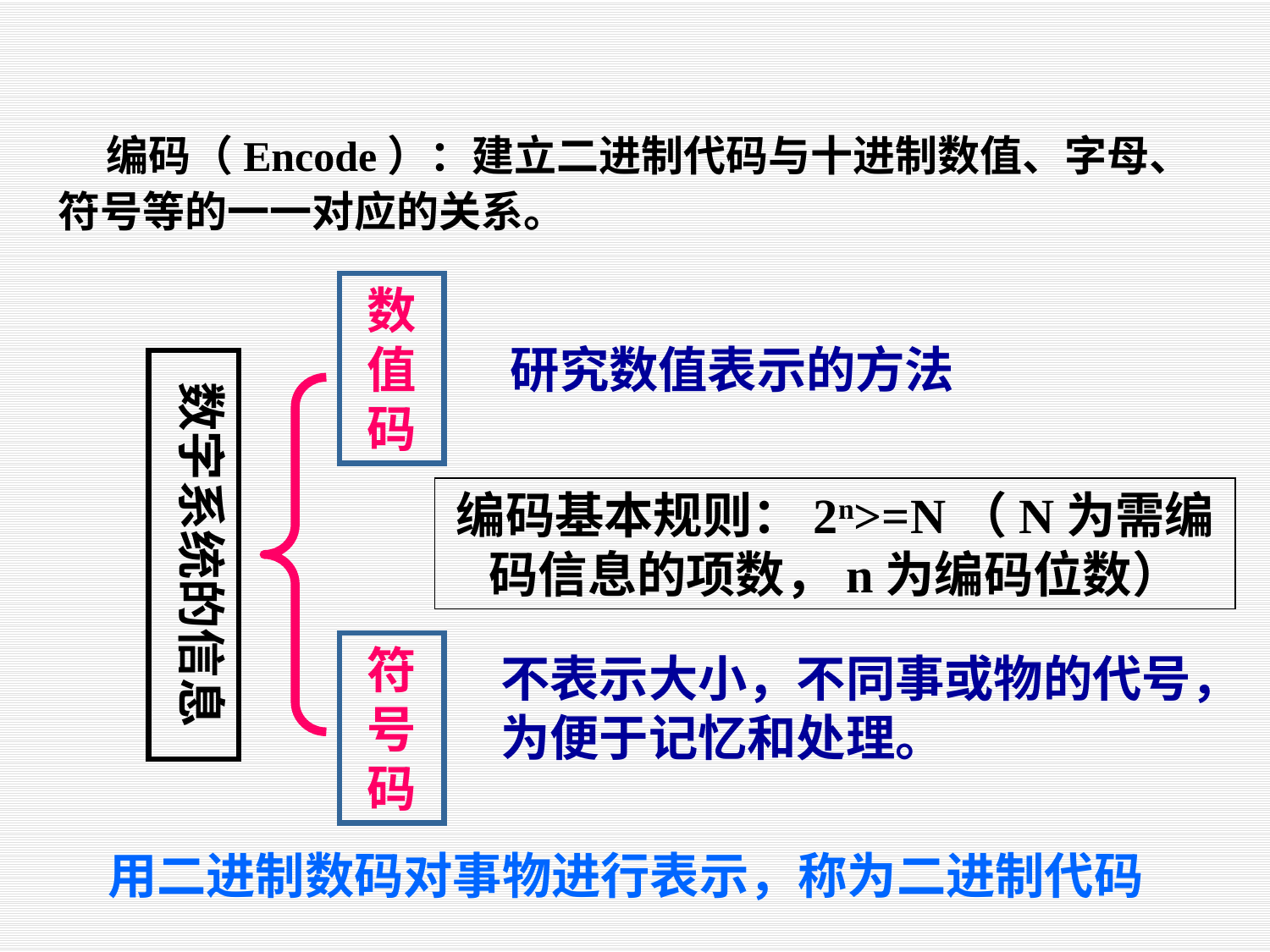

编码（Encode）：建立二进制代码与十进制数值、字母、符号等的一一对应的关系。
数值码
研究数值表示的方法
数字系统的信息

编码基本规则：2n>=N（N为需编码信息的项数，n为编码位数）
符号码
不表示大小，不同事或物的代号，为便于记忆和处理。
用二进制数码对事物进行表示，称为二进制代码